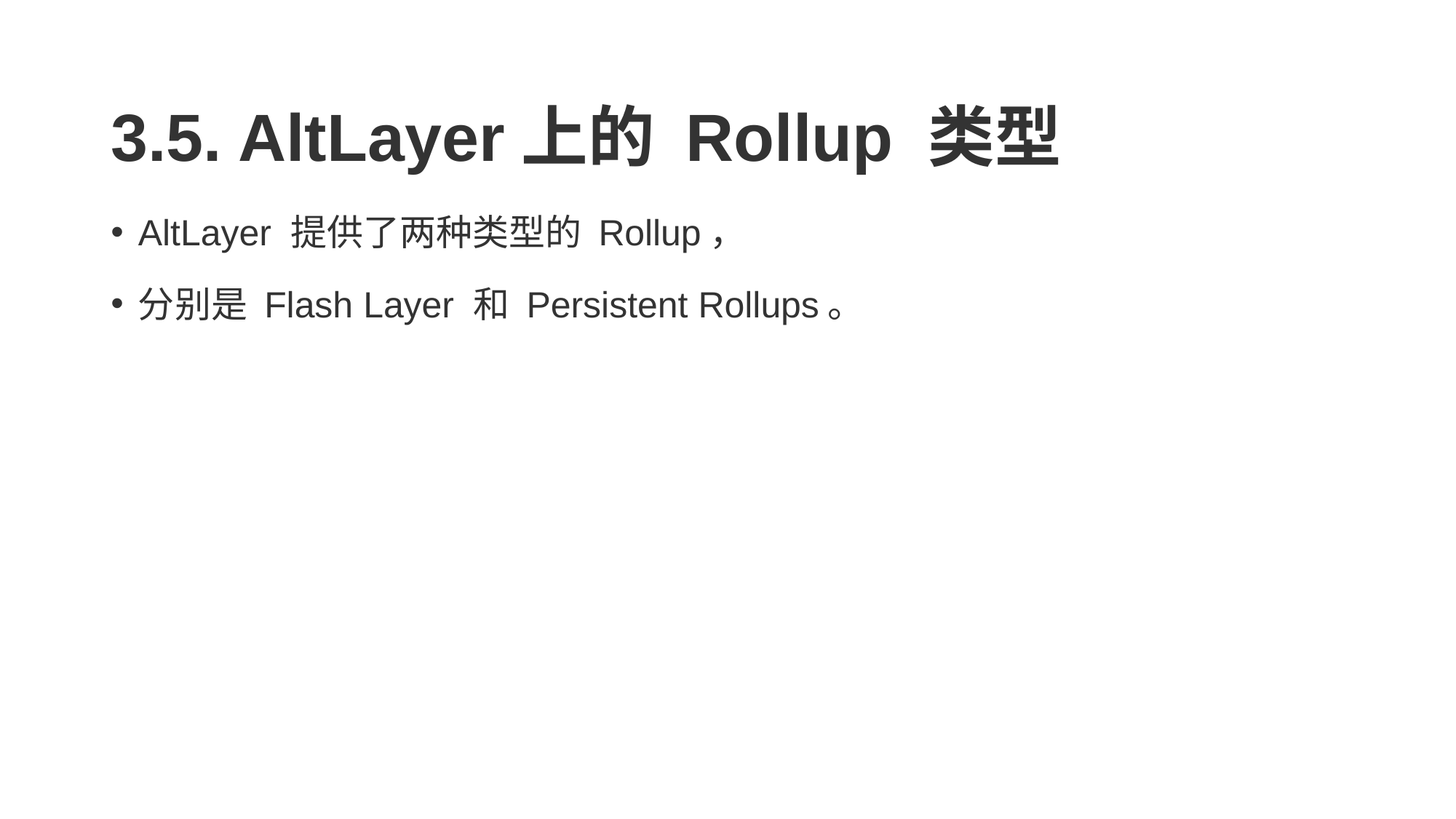

# 3.5. AltLayer上的 Rollup 类型
AltLayer 提供了两种类型的 Rollup，
分别是 Flash Layer 和 Persistent Rollups。